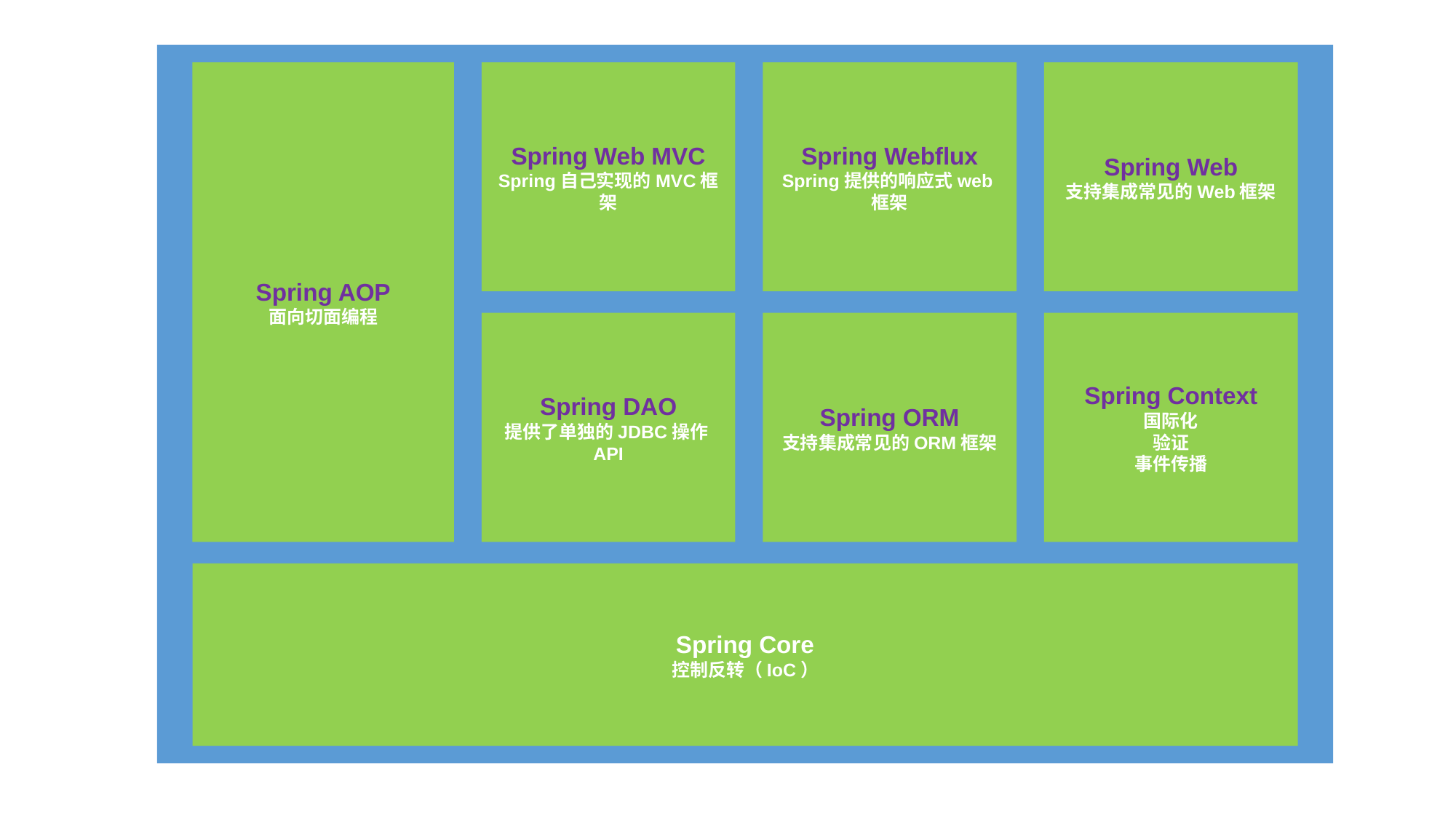

Spring Webflux
Spring提供的响应式web框架
Spring AOP
面向切面编程
Spring Web MVC
Spring自己实现的MVC框架
Spring Web
支持集成常见的Web框架
Spring DAO
提供了单独的JDBC操作API
Spring ORM
支持集成常见的ORM框架
Spring Context
国际化
验证
事件传播
Spring Core
控制反转（IoC）